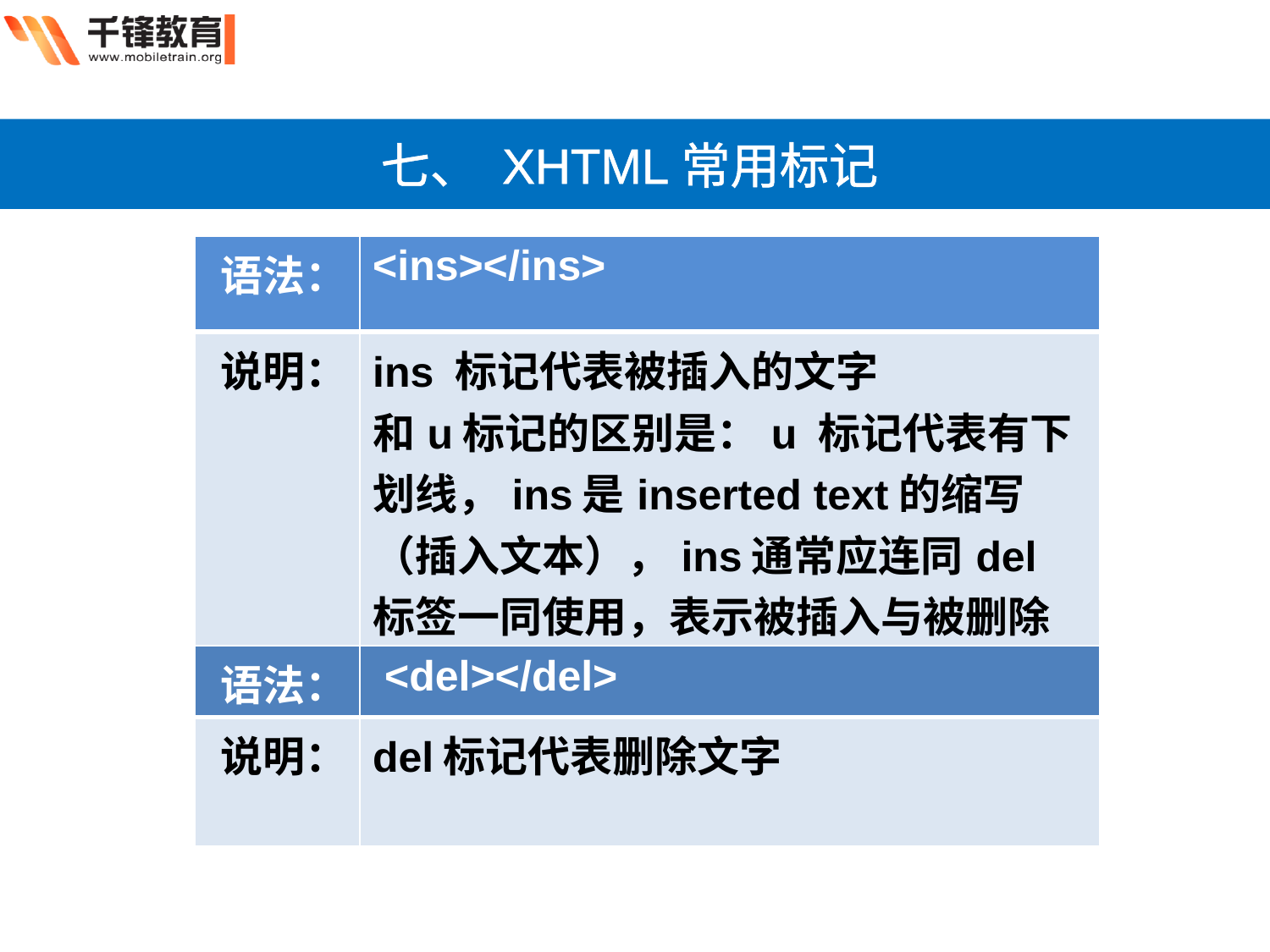

七、 XHTML常用标记
| 语法： | <ins></ins> |
| --- | --- |
| 说明： | ins 标记代表被插入的文字 和u标记的区别是：u 标记代表有下划线，ins是inserted text的缩写（插入文本），ins通常应连同del标签一同使用，表示被插入与被删除的文本 |
2

| 语法： | <del></del> |
| --- | --- |
| 说明： | del标记代表删除文字 |